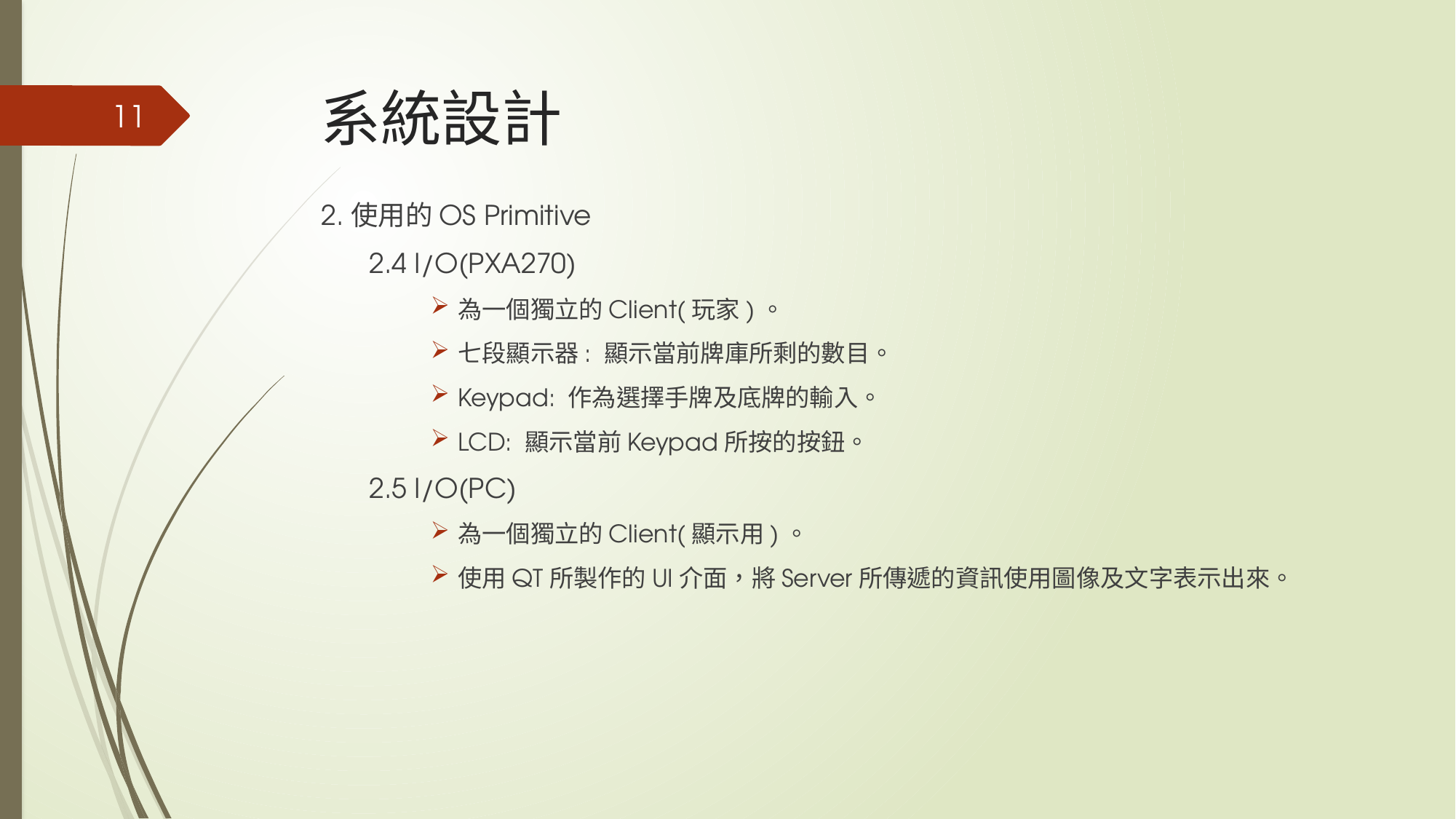

# 系統設計
11
2.使用的OS Primitive
2.4 I/O(PXA270)
為一個獨立的Client(玩家)。
七段顯示器: 顯示當前牌庫所剩的數目。
Keypad: 作為選擇手牌及底牌的輸入。
LCD: 顯示當前Keypad所按的按鈕。
2.5 I/O(PC)
為一個獨立的Client(顯示用)。
使用QT所製作的UI介面，將Server所傳遞的資訊使用圖像及文字表示出來。